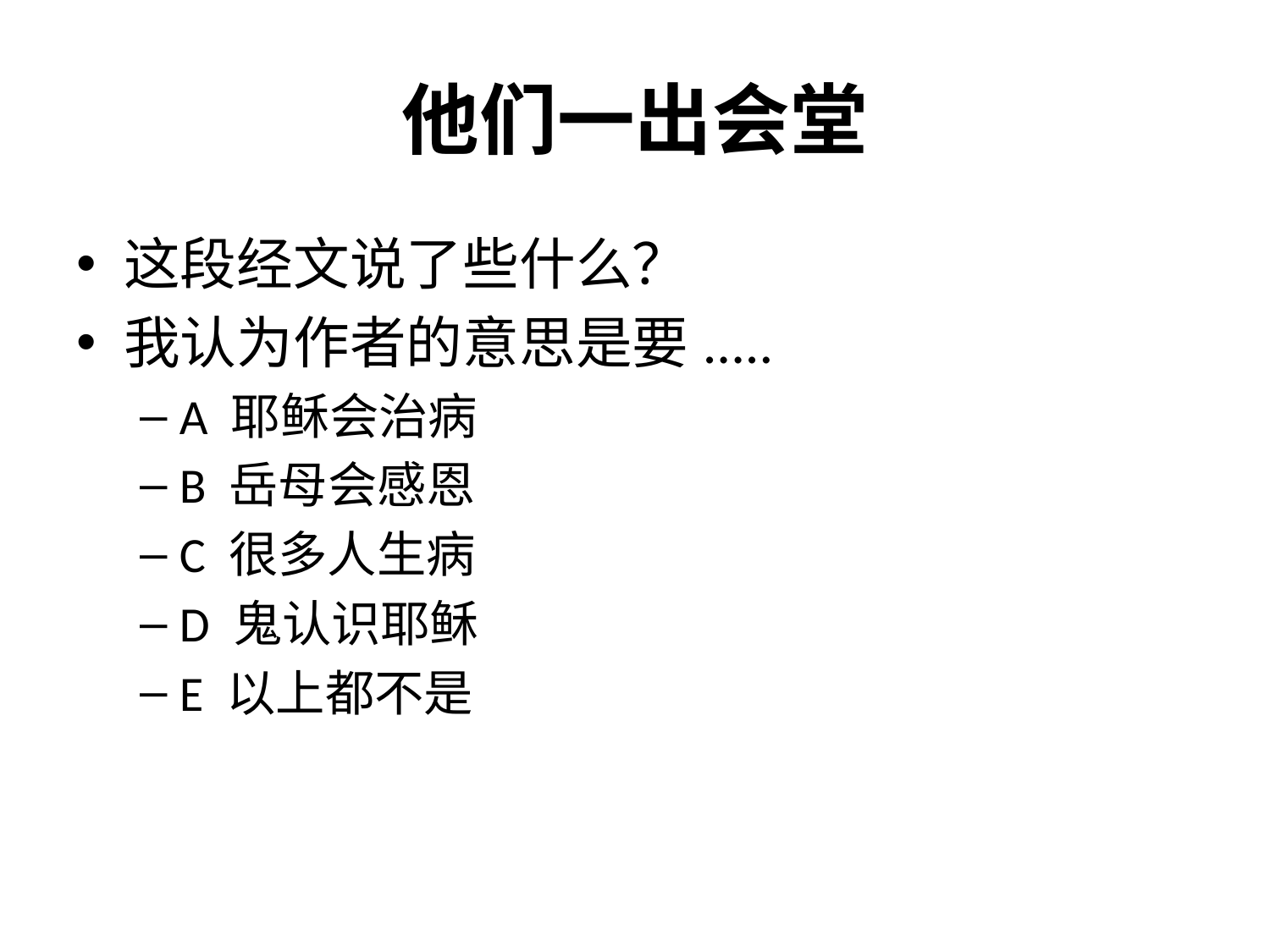

# 他们一出会堂
这段经文说了些什么？
我认为作者的意思是要.....
A 耶稣会治病
B 岳母会感恩
C 很多人生病
D 鬼认识耶稣
E 以上都不是